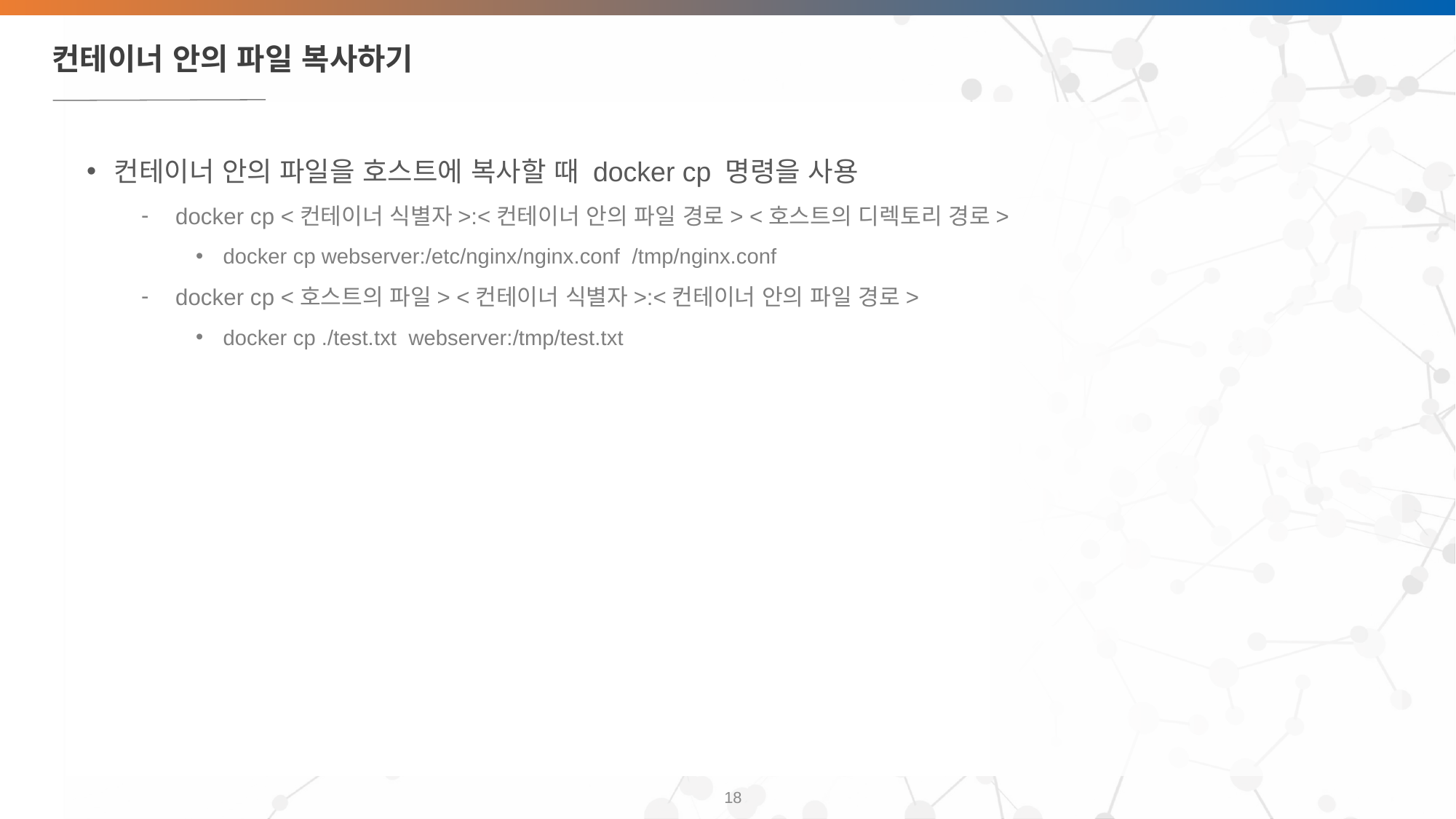

# 컨테이너 안의 파일 복사하기

컨테이너 안의 파일을 호스트에 복사할 때 docker cp 명령을 사용
docker cp <컨테이너 식별자>:<컨테이너 안의 파일 경로> <호스트의 디렉토리 경로>
docker cp webserver:/etc/nginx/nginx.conf  /tmp/nginx.conf
docker cp <호스트의 파일> <컨테이너 식별자>:<컨테이너 안의 파일 경로>
docker cp ./test.txt  webserver:/tmp/test.txt

18